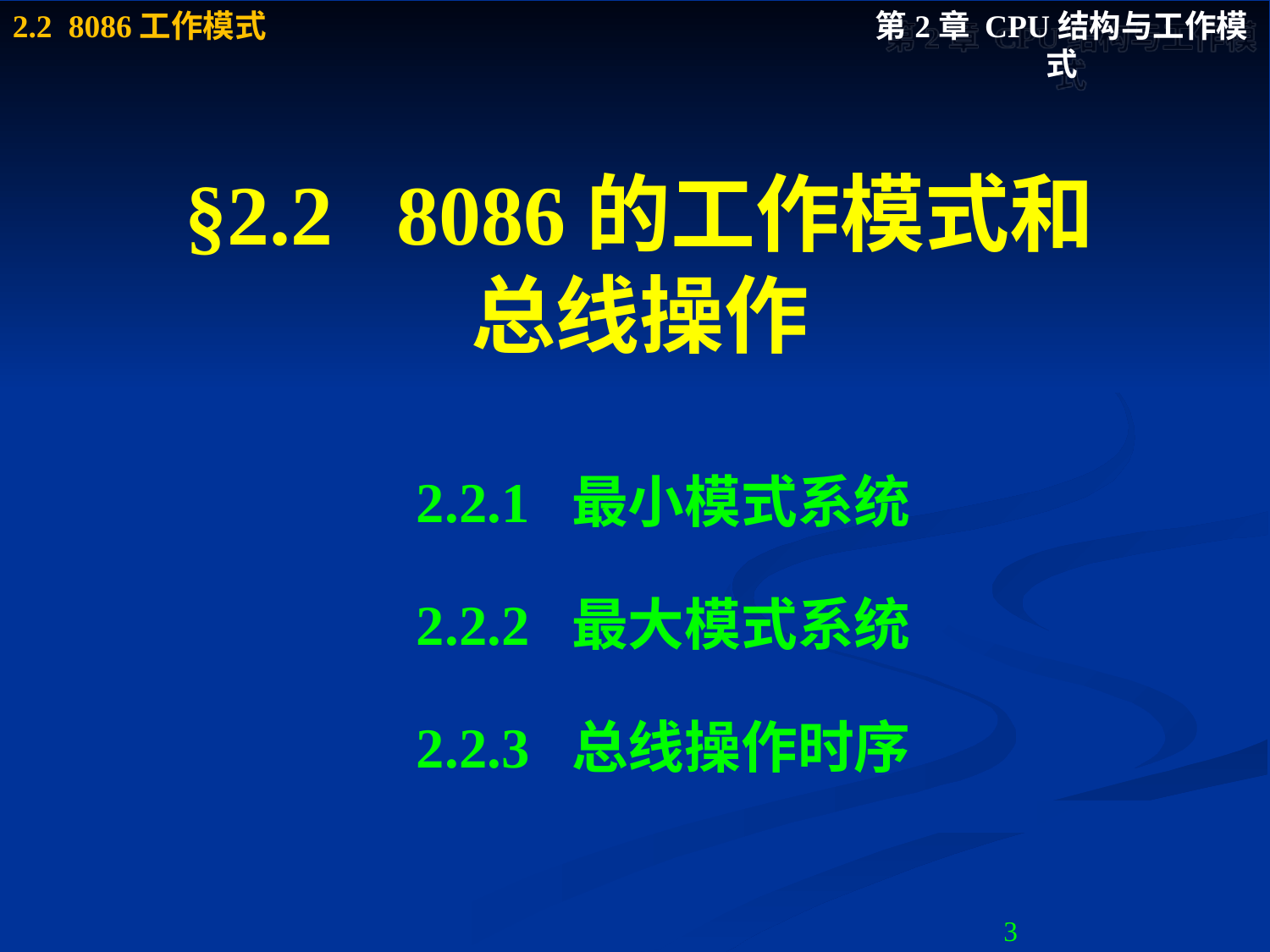

# §2.2   8086的工作模式和 总线操作
2.2.1  最小模式系统
2.2.2  最大模式系统
2.2.3  总线操作时序